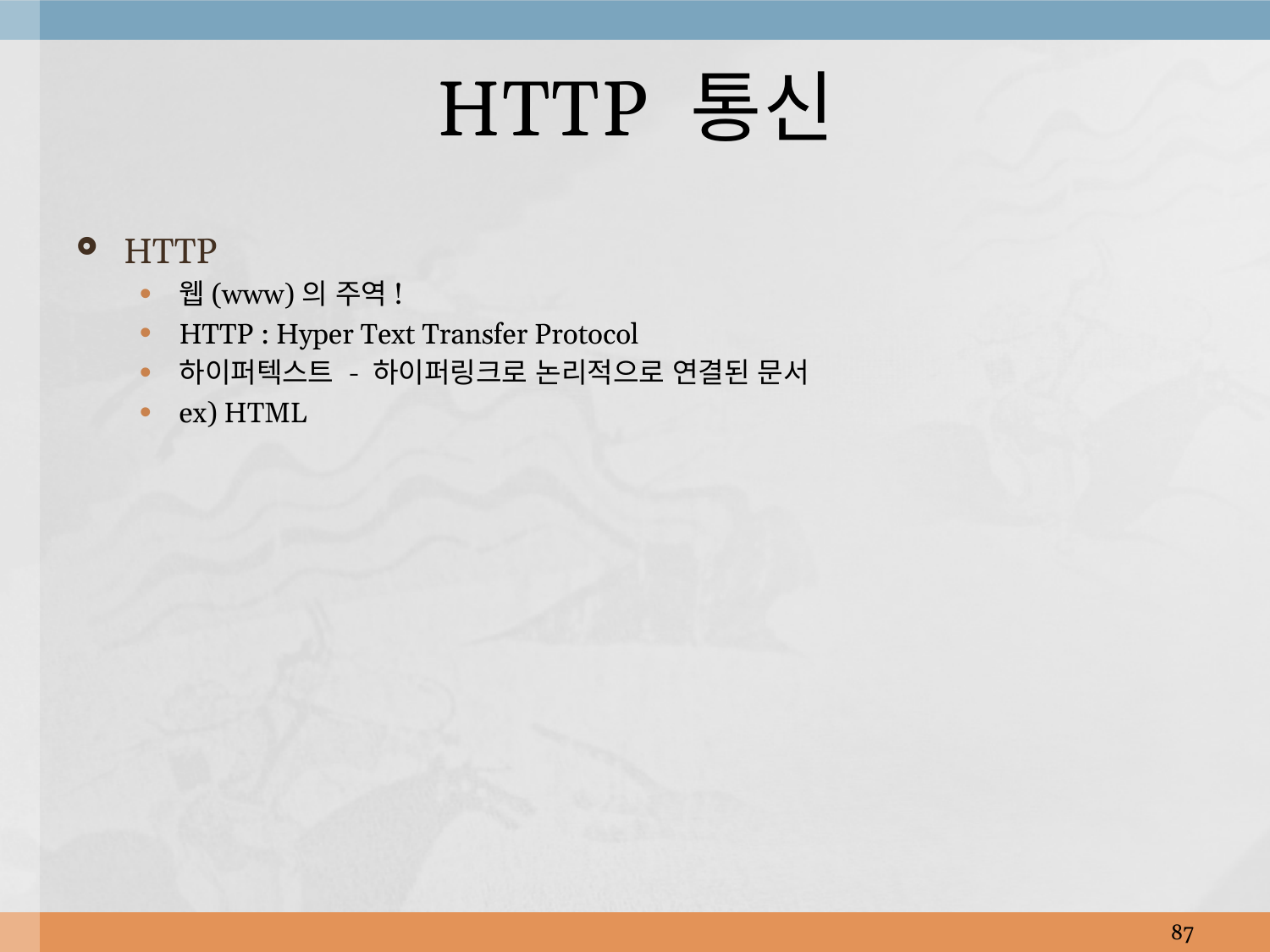

# HTTP 통신
HTTP
웹(www)의 주역!
HTTP : Hyper Text Transfer Protocol
하이퍼텍스트 - 하이퍼링크로 논리적으로 연결된 문서
ex) HTML
87